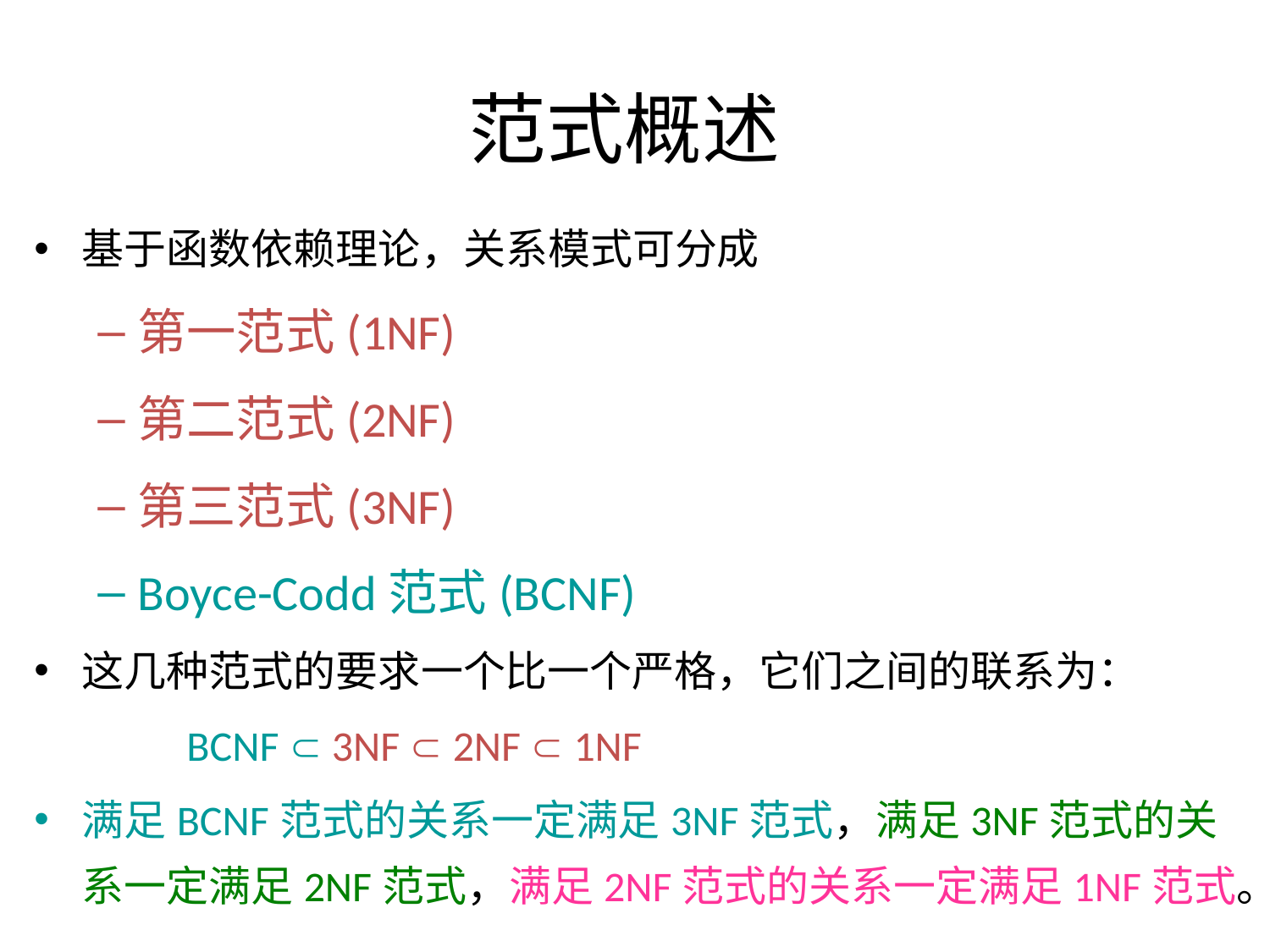

# 范式概述
基于函数依赖理论，关系模式可分成
第一范式(1NF)
第二范式(2NF)
第三范式(3NF)
Boyce-Codd范式(BCNF)
这几种范式的要求一个比一个严格，它们之间的联系为：
                BCNF ⊂ 3NF ⊂ 2NF ⊂ 1NF
满足BCNF范式的关系一定满足3NF范式，满足3NF范式的关系一定满足2NF范式，满足2NF范式的关系一定满足1NF范式。